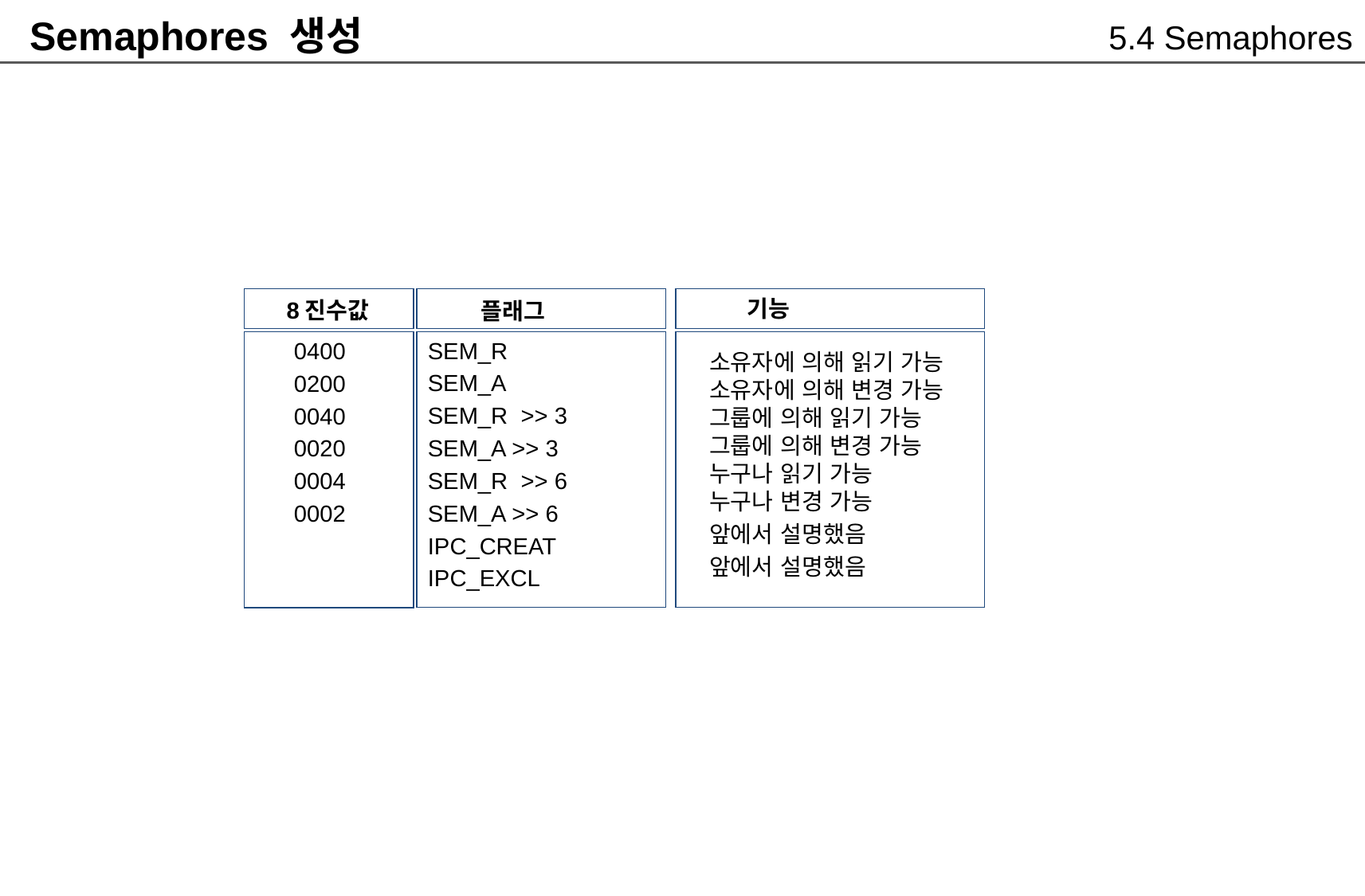

# Semaphores 생성
5.4 Semaphores

기능
8진수값
플래그
SEM_R
SEM_A
SEM_R  >> 3
SEM_A >> 3
SEM_R  >> 6
SEM_A >> 6
IPC_CREAT
IPC_EXCL
0400
0200
0040
0020
0004
0002

소유자에 의해 읽기 가능
소유자에 의해 변경 가능
그룹에 의해 읽기 가능
그룹에 의해 변경 가능
누구나 읽기 가능
누구나 변경 가능
앞에서 설명했음
앞에서 설명했음